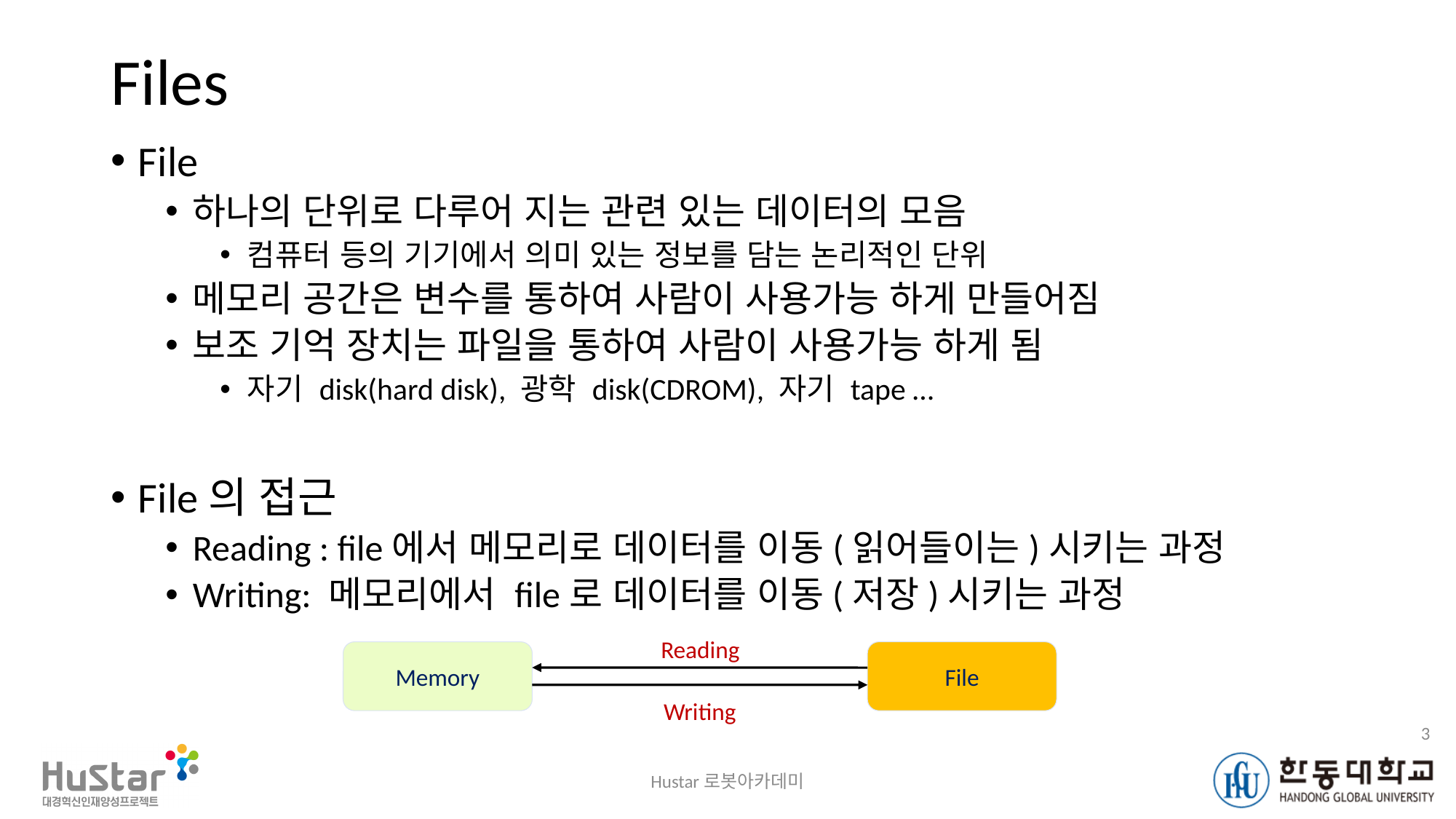

# Files
File
하나의 단위로 다루어 지는 관련 있는 데이터의 모음
컴퓨터 등의 기기에서 의미 있는 정보를 담는 논리적인 단위
메모리 공간은 변수를 통하여 사람이 사용가능 하게 만들어짐
보조 기억 장치는 파일을 통하여 사람이 사용가능 하게 됨
자기 disk(hard disk), 광학 disk(CDROM), 자기 tape …

File의 접근
Reading : file에서 메모리로 데이터를 이동(읽어들이는)시키는 과정
Writing: 메모리에서 file로 데이터를 이동(저장)시키는 과정
Reading
Memory
File

Writing
3
Hustar로봇아카데미